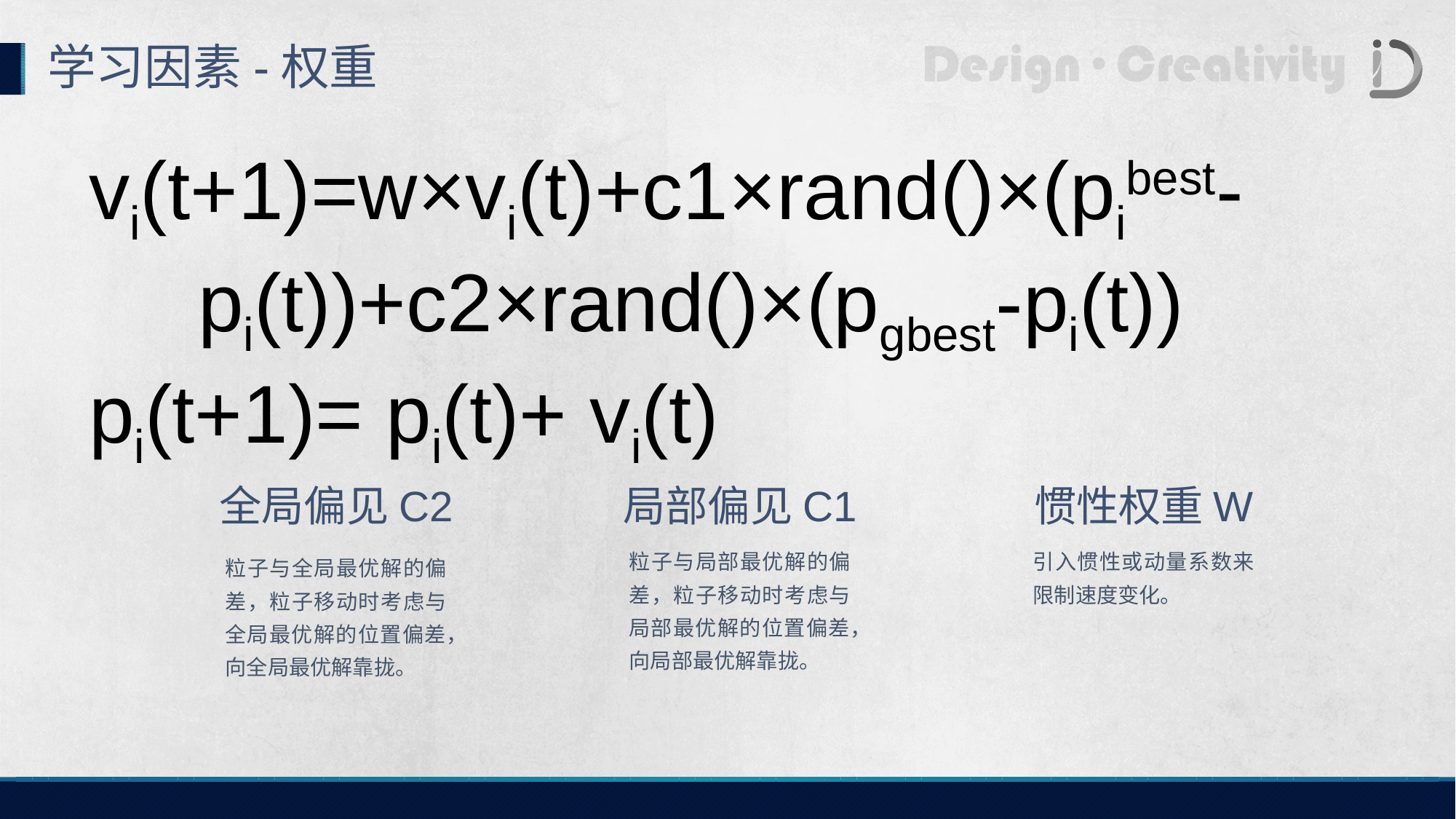

学习因素-权重
vi(t+1)=w×vi(t)+c1×rand()×(pibest-		pi(t))+c2×rand()×(pgbest-pi(t))
pi(t+1)= pi(t)+ vi(t)
全局偏见C2
局部偏见C1
惯性权重W
粒子与局部最优解的偏差，粒子移动时考虑与局部最优解的位置偏差，向局部最优解靠拢。
引入惯性或动量系数来限制速度变化。
粒子与全局最优解的偏差，粒子移动时考虑与全局最优解的位置偏差，向全局最优解靠拢。